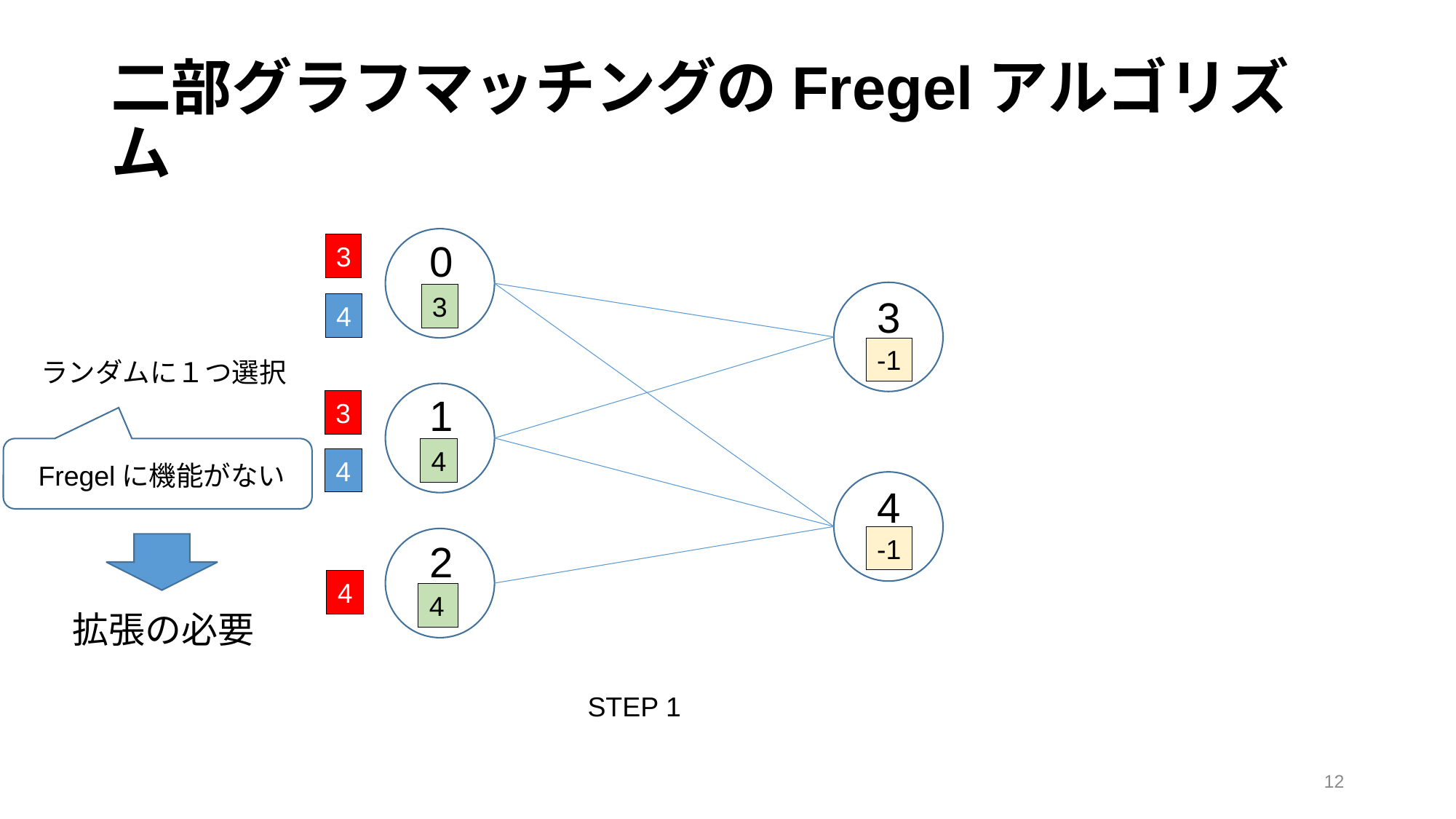

# 二部グラフマッチングのFregelアルゴリズム

0
3

3
3
4
-1
ランダムに１つ選択

1
3

4
4
Fregelに機能がない

4

-1

2
4
4
拡張の必要
STEP 1
12